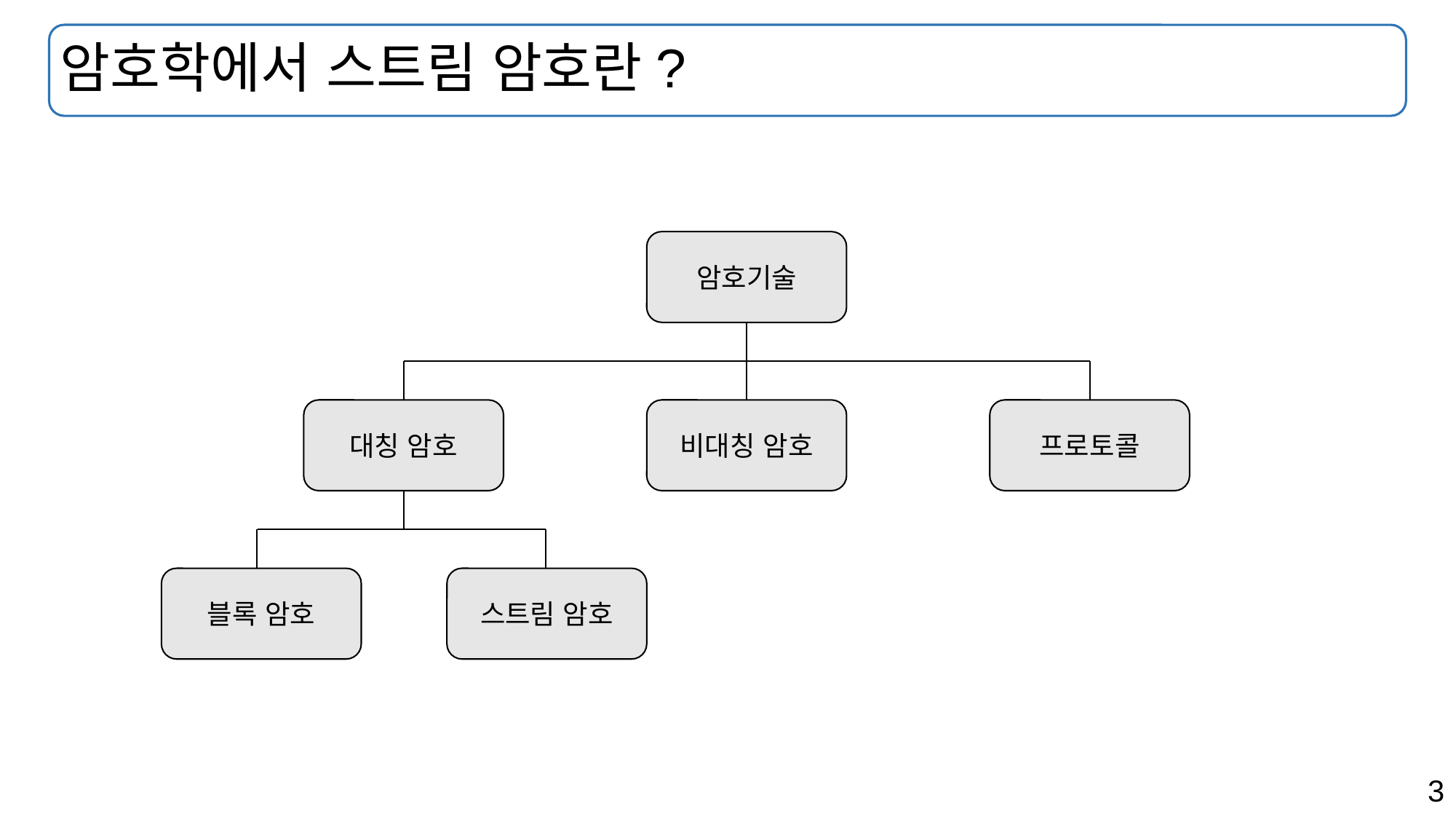

# 암호학에서 스트림 암호란?
암호기술
대칭 암호
비대칭 암호
프로토콜
블록 암호
스트림 암호